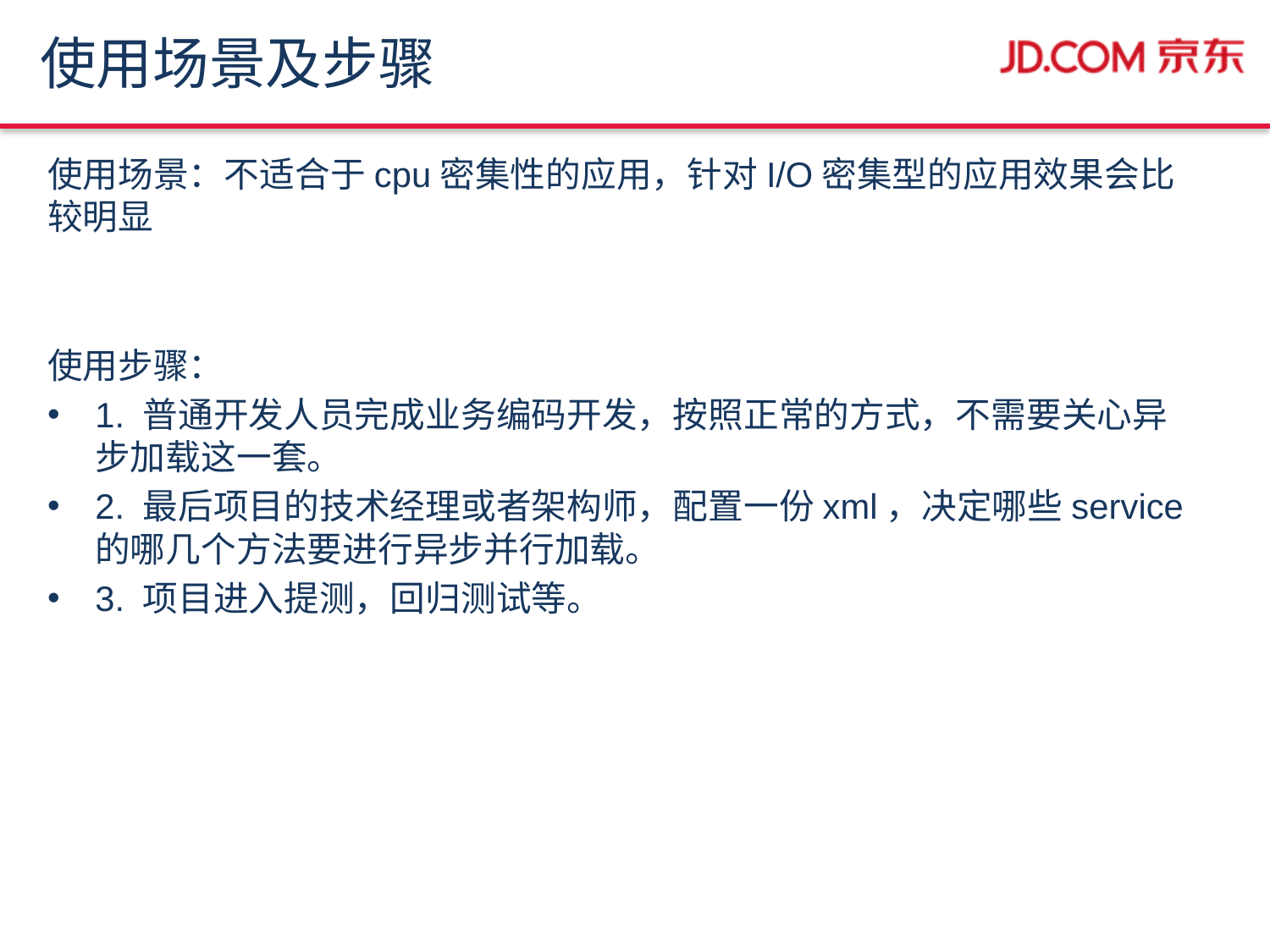

# 使用场景及步骤
使用场景：不适合于cpu密集性的应用，针对I/O密集型的应用效果会比较明显

使用步骤：
1. 普通开发人员完成业务编码开发，按照正常的方式，不需要关心异步加载这一套。
2. 最后项目的技术经理或者架构师，配置一份xml，决定哪些service的哪几个方法要进行异步并行加载。
3. 项目进入提测，回归测试等。